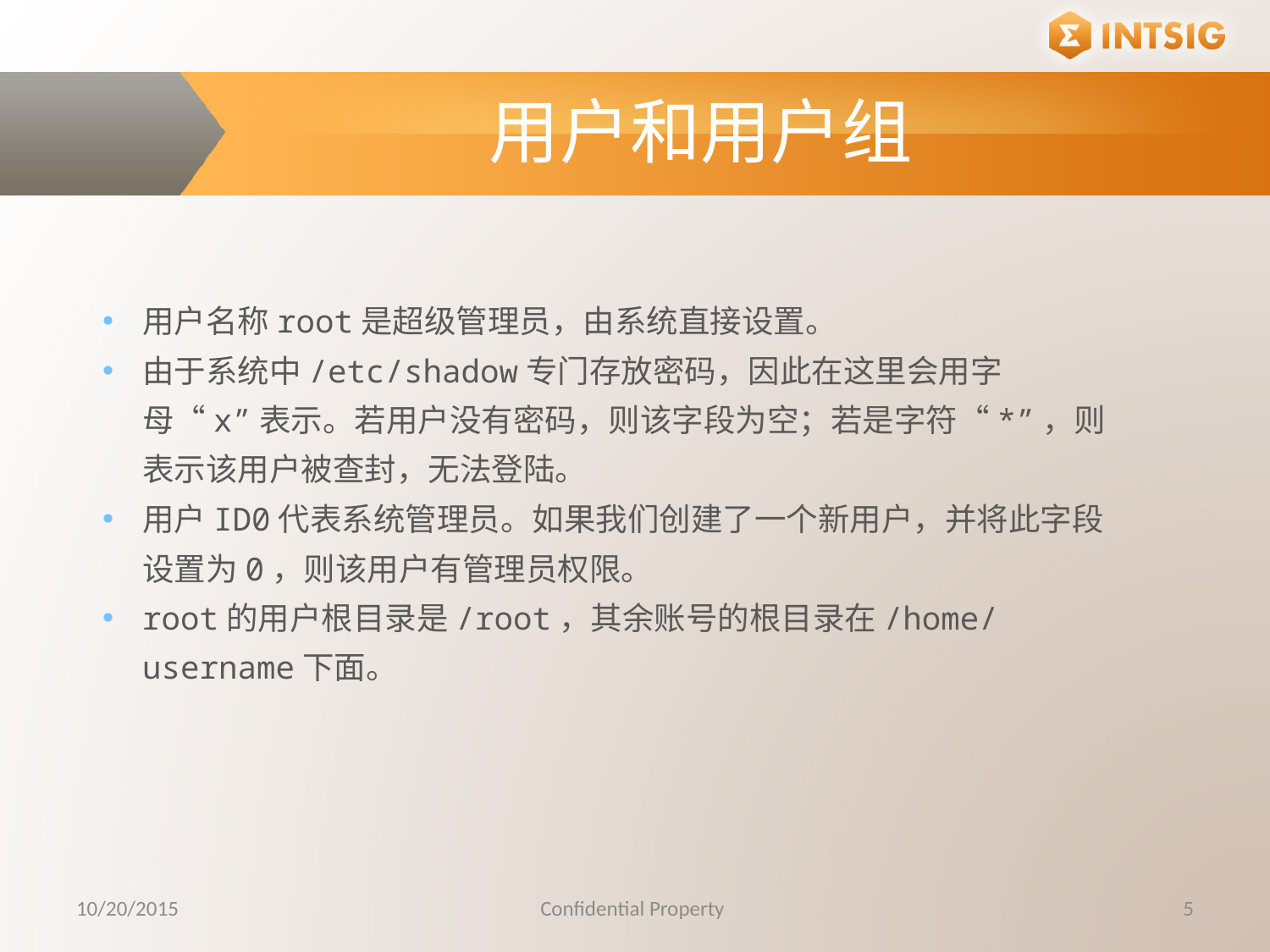

用户和用户组
用户名称root是超级管理员，由系统直接设置。
由于系统中/etc/shadow专门存放密码，因此在这里会用字母“x”表示。若用户没有密码，则该字段为空；若是字符“*”，则表示该用户被查封，无法登陆。
用户ID0代表系统管理员。如果我们创建了一个新用户，并将此字段设置为0，则该用户有管理员权限。
root的用户根目录是/root，其余账号的根目录在/home/username下面。
10/20/2015
Confidential Property
5